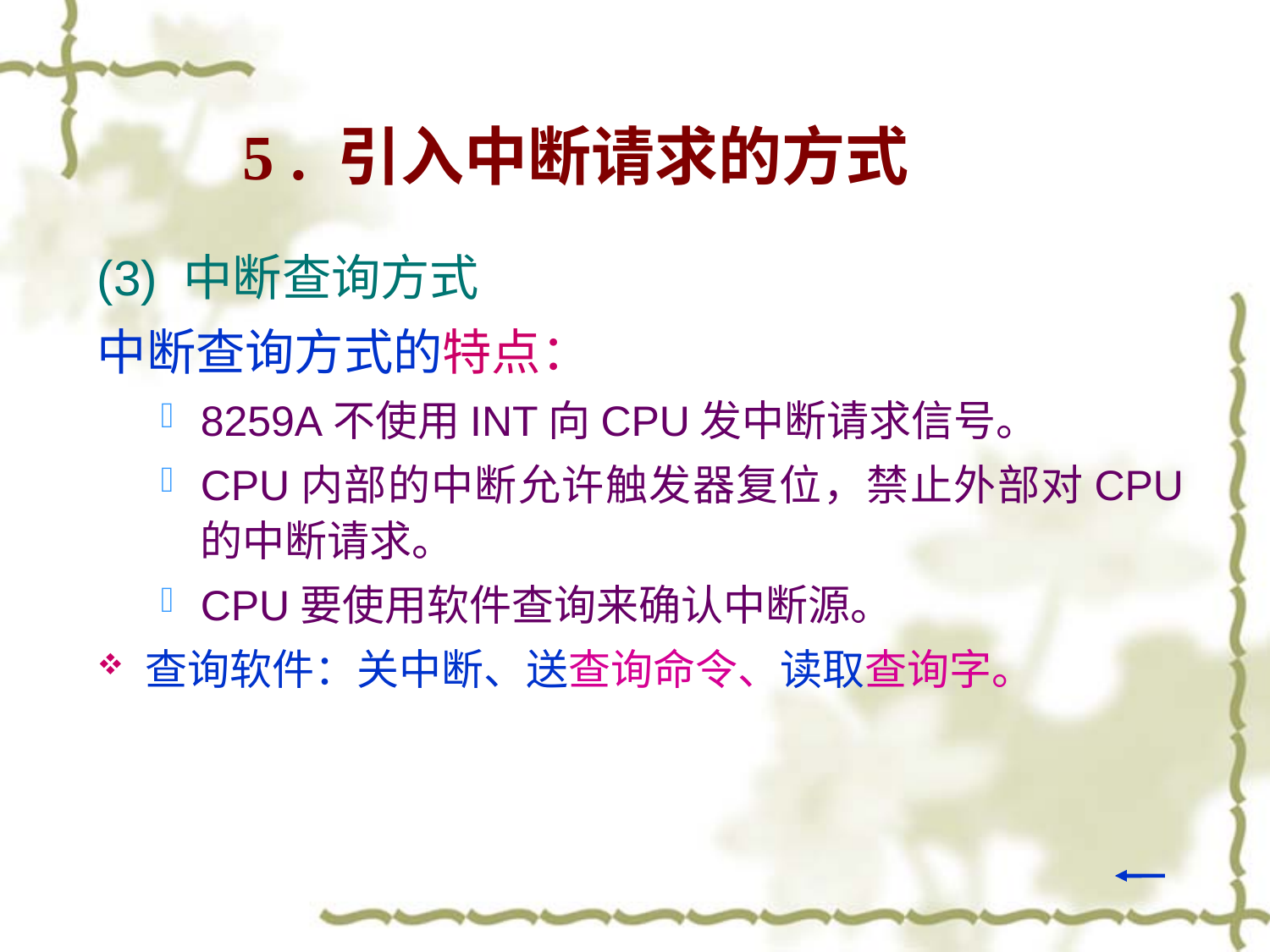

# 5 . 引入中断请求的方式
(3) 中断查询方式
中断查询方式的特点：
8259A不使用INT向CPU发中断请求信号。
CPU内部的中断允许触发器复位，禁止外部对CPU的中断请求。
CPU要使用软件查询来确认中断源。
查询软件：关中断、送查询命令、读取查询字。

43